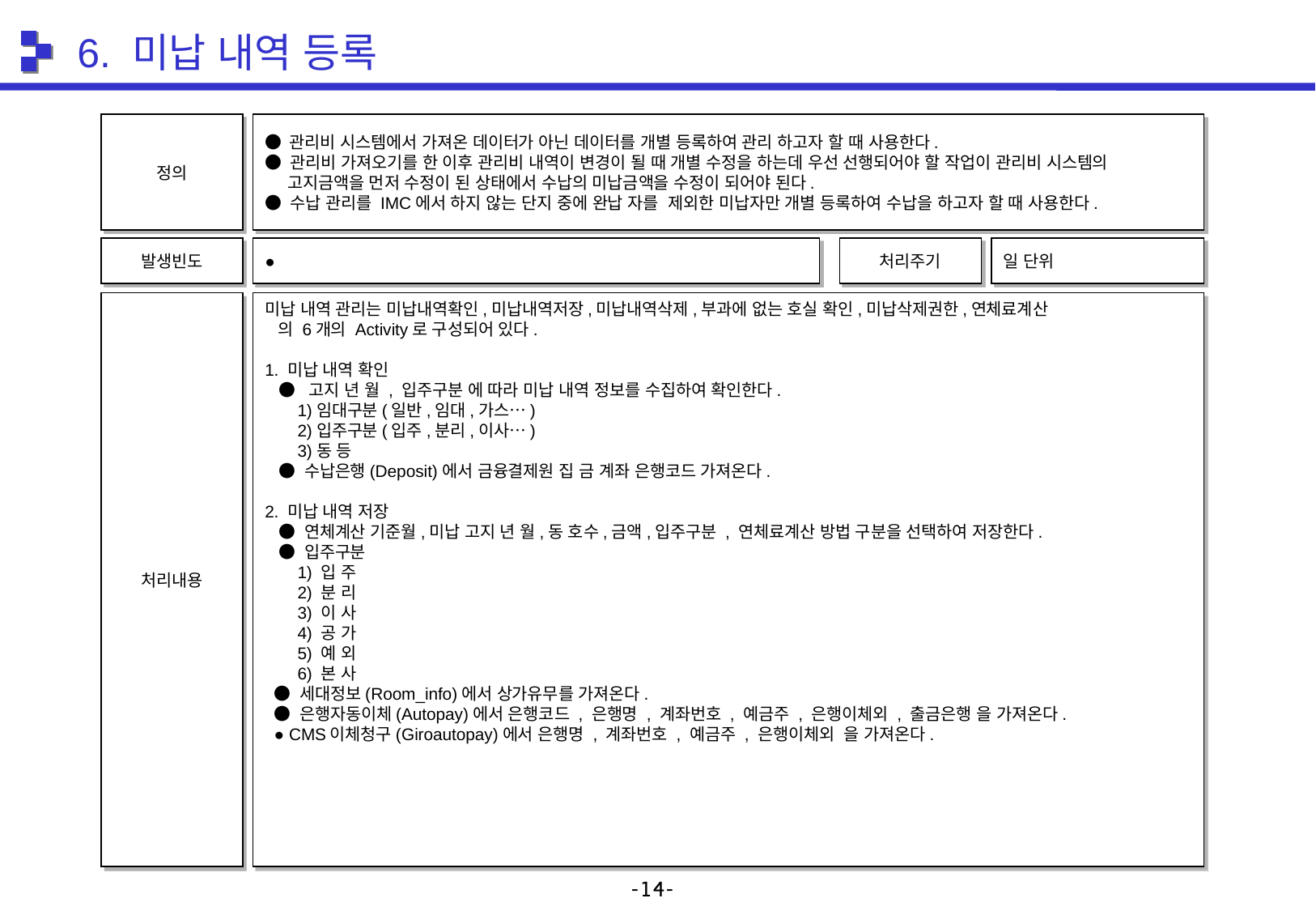

6. 미납 내역 등록
정의
● 관리비 시스템에서 가져온 데이터가 아닌 데이터를 개별 등록하여 관리 하고자 할 때 사용한다.
● 관리비 가져오기를 한 이후 관리비 내역이 변경이 될 때 개별 수정을 하는데 우선 선행되어야 할 작업이 관리비 시스템의
    고지금액을 먼저 수정이 된 상태에서 수납의 미납금액을 수정이 되어야 된다.
● 수납 관리를 IMC에서 하지 않는 단지 중에 완납 자를  제외한 미납자만 개별 등록하여 수납을 하고자 할 때 사용한다.
발생빈도
●
처리주기
일 단위
처리내용
미납 내역 관리는 미납내역확인,미납내역저장,미납내역삭제,부과에 없는 호실 확인,미납삭제권한,연체료계산
  의 6개의 Activity로 구성되어 있다.

1. 미납 내역 확인
   ●  고지 년 월 , 입주구분 에 따라 미납 내역 정보를 수집하여 확인한다.
       1)임대구분(일반,임대,가스…)
       2)입주구분(입주,분리,이사…)
       3)동 등
   ● 수납은행(Deposit)에서 금융결제원 집 금 계좌 은행코드 가져온다.

2. 미납 내역 저장
   ● 연체계산 기준월,미납 고지 년 월,동 호수,금액,입주구분 , 연체료계산 방법 구분을 선택하여 저장한다.
   ● 입주구분
       1) 입 주
       2) 분 리
       3) 이 사
       4) 공 가
       5) 예 외
       6) 본 사
  ● 세대정보(Room_info)에서 상가유무를 가져온다.
  ● 은행자동이체(Autopay)에서 은행코드 , 은행명 , 계좌번호 , 예금주 , 은행이체외 , 출금은행 을 가져온다.
  ● CMS이체청구(Giroautopay)에서 은행명 , 계좌번호 , 예금주 , 은행이체외  을 가져온다.